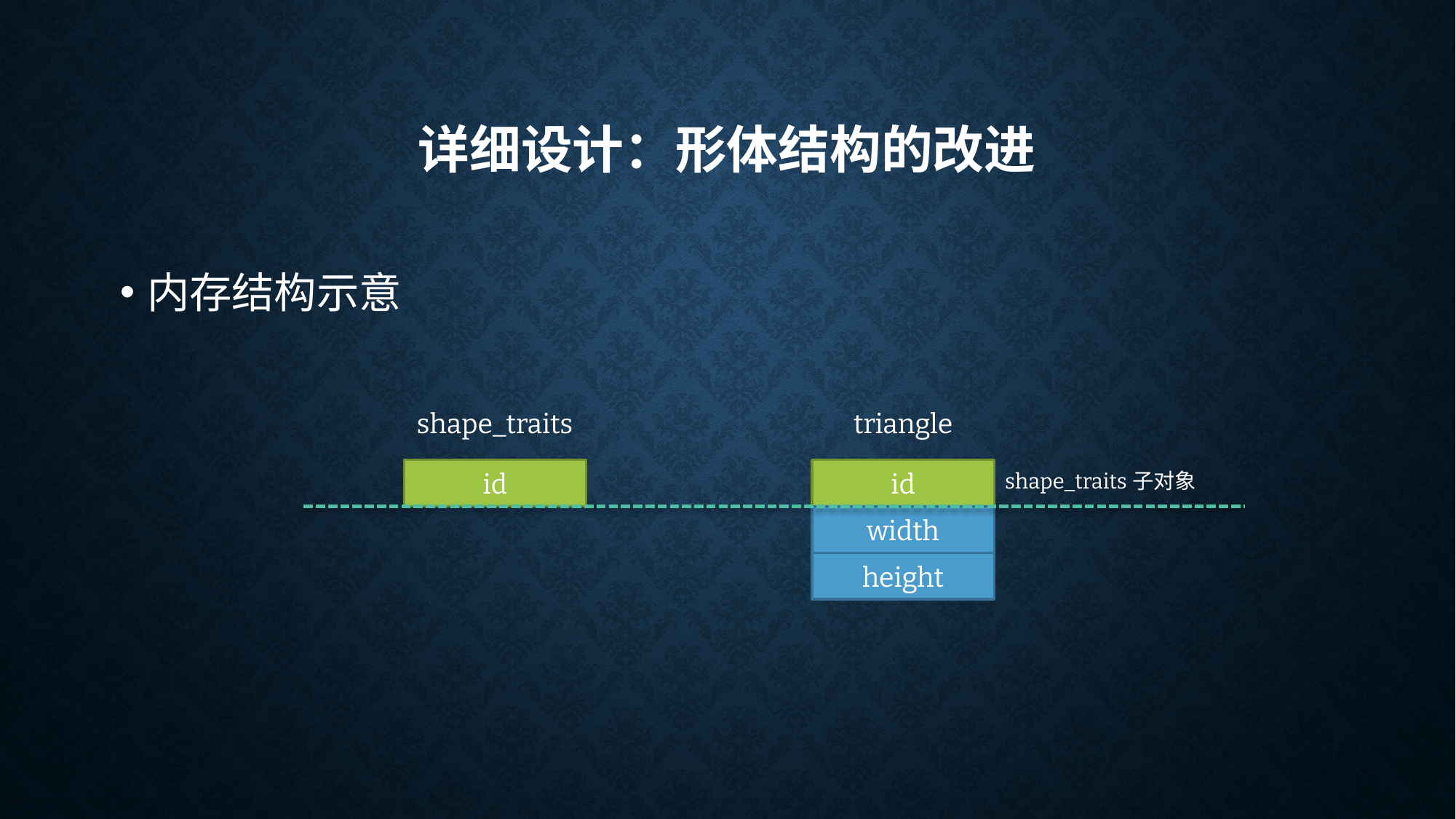

# 详细设计：形体结构的改进
内存结构示意
shape_traits
triangle
id
id
shape_traits子对象
width
height